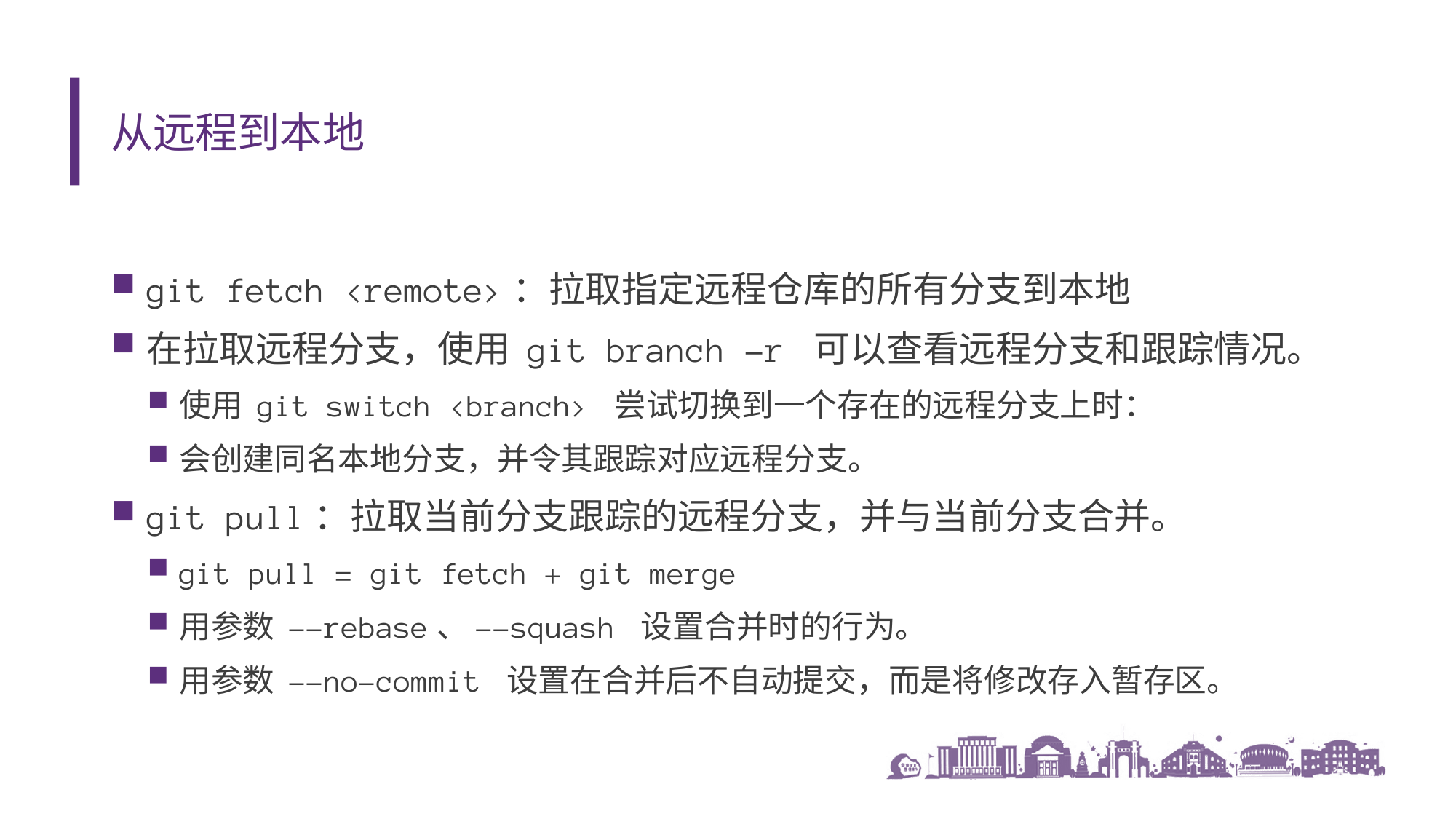

# 从远程到本地
git fetch <remote>：拉取指定远程仓库的所有分支到本地
在拉取远程分支，使用 git branch -r 可以查看远程分支和跟踪情况。
使用 git switch <branch> 尝试切换到一个存在的远程分支上时：
会创建同名本地分支，并令其跟踪对应远程分支。
git pull：拉取当前分支跟踪的远程分支，并与当前分支合并。
git pull = git fetch + git merge
用参数 --rebase、--squash 设置合并时的行为。
用参数 --no-commit 设置在合并后不自动提交，而是将修改存入暂存区。